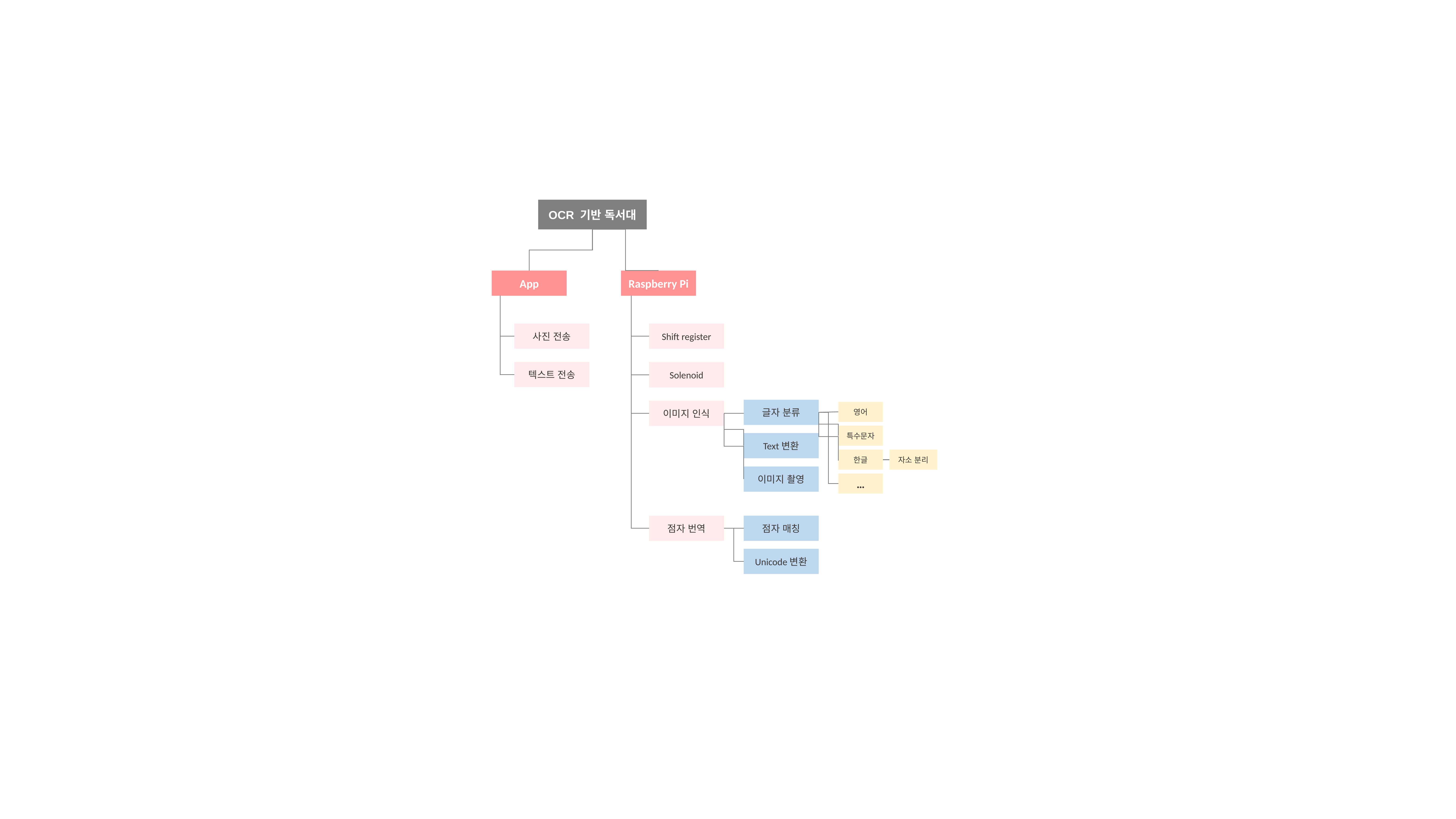

OCR 기반 독서대
App
Raspberry Pi
사진 전송
Shift register
텍스트 전송
Solenoid
글자 분류
이미지 인식
영어
특수문자
Text변환
한글
자소 분리
이미지 촬영
…
점자 번역
점자 매칭
Unicode변환